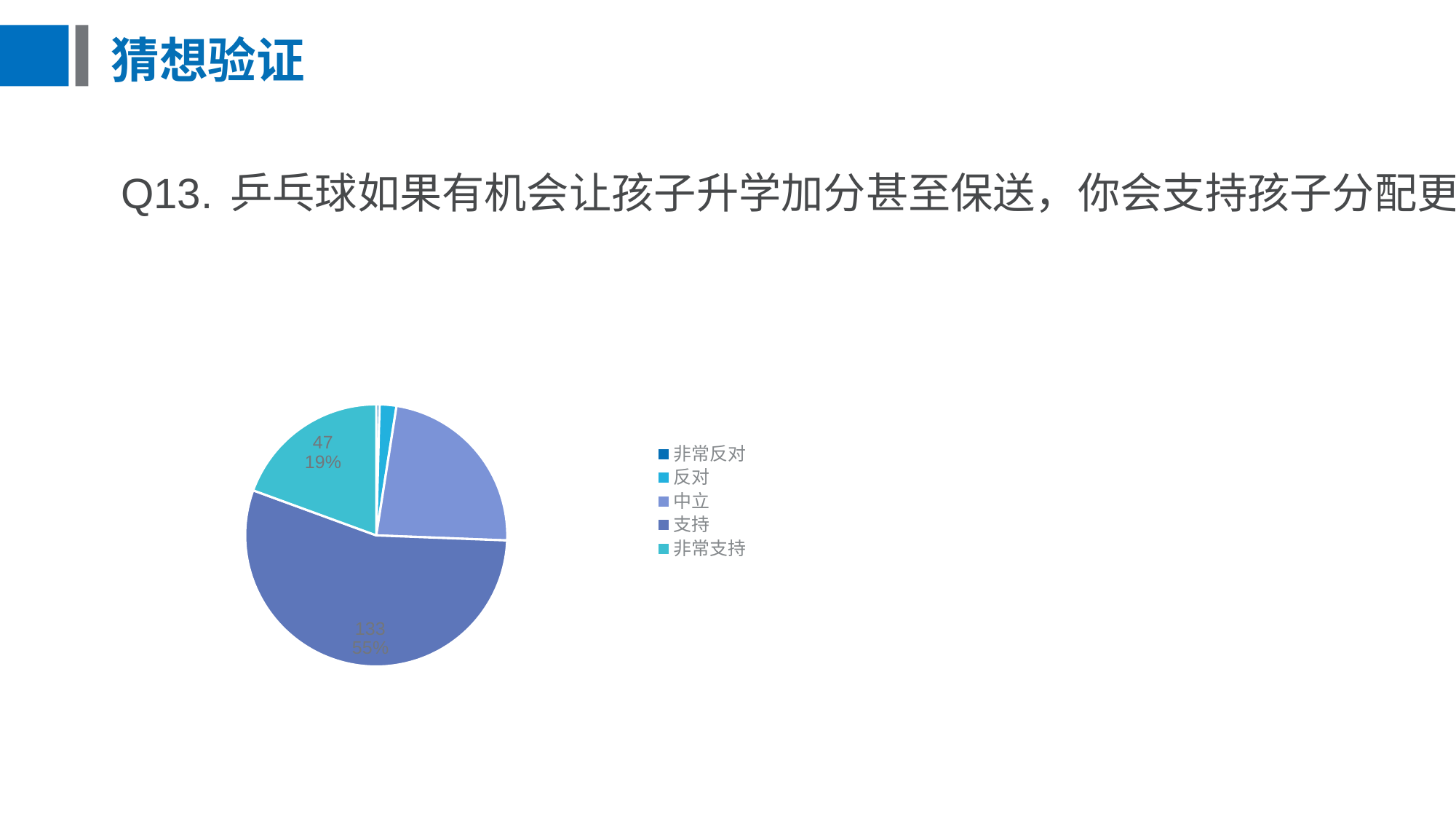

# 猜想验证
Q13.	乒乓球如果有机会让孩子升学加分甚至保送，你会支持孩子分配更多的精力学习乒乓球么？

### Chart

| Category | 选项分布 |
|---|---|
| 非常反对 | 1.0 |
| 反对 | 5.0 |
| 中立 | 56.0 |
| 支持 | 133.0 |
| 非常支持 | 47.0 |